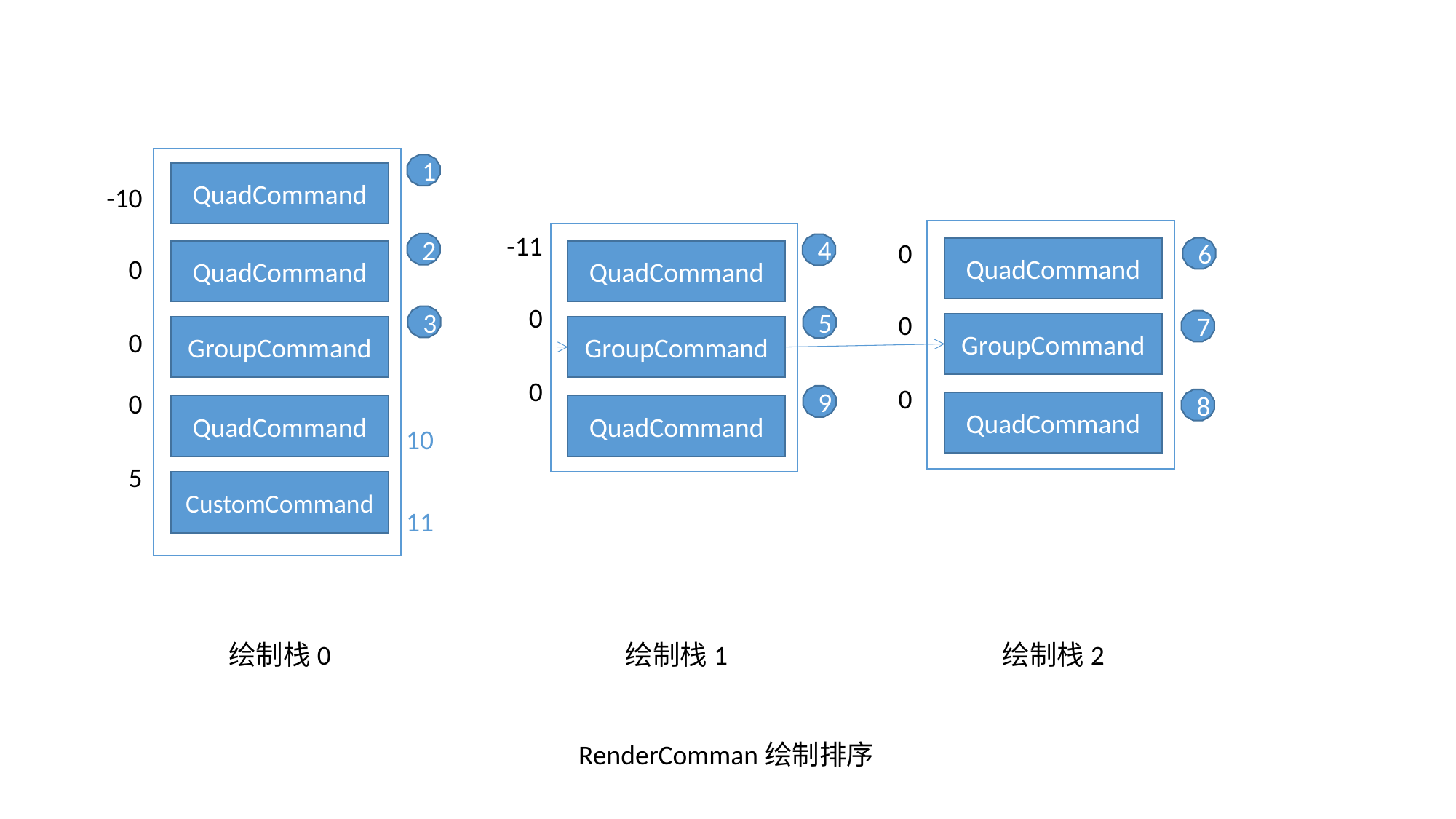

1
QuadCommand
-10

-11

0
2
4
6
QuadCommand
QuadCommand
QuadCommand
0
0
0
3
5
7
GroupCommand
GroupCommand
GroupCommand
0
0
0
0
9
8
QuadCommand
QuadCommand
QuadCommand
10
5
CustomCommand
11
绘制栈0
绘制栈1
绘制栈2
RenderComman绘制排序